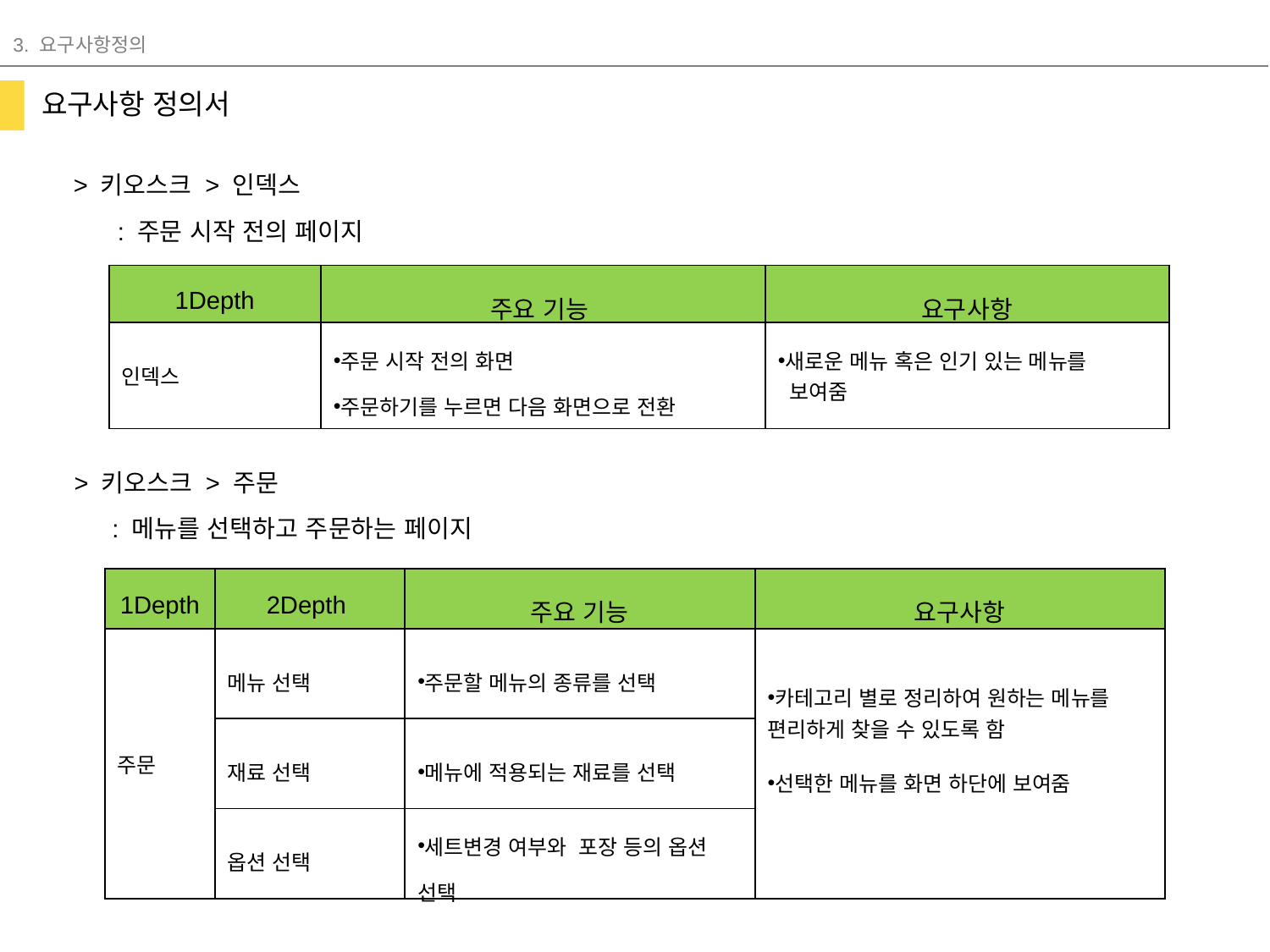

3. 요구사항정의

요구사항 정의서
> 키오스크 > 인덱스

: 주문 시작 전의 페이지
| 1Depth | 주요 기능 | 요구사항 |
| --- | --- | --- |
| 인덱스 | 주문 시작 전의 화면 주문하기를 누르면 다음 화면으로 전환 | 새로운 메뉴 혹은 인기 있는 메뉴를 보여줌 |
> 키오스크 > 주문

: 메뉴를 선택하고 주문하는 페이지
| 1Depth | 2Depth | 주요 기능 | 요구사항 |
| --- | --- | --- | --- |
| 주문 | 메뉴 선택 | 주문할 메뉴의 종류를 선택 | 카테고리 별로 정리하여 원하는 메뉴를 편리하게 찾을 수 있도록 함 선택한 메뉴를 화면 하단에 보여줌 |
|  | 재료 선택 | 메뉴에 적용되는 재료를 선택 |  |
|  | 옵션 선택 | 세트변경 여부와 포장 등의 옵션 선택 |  |